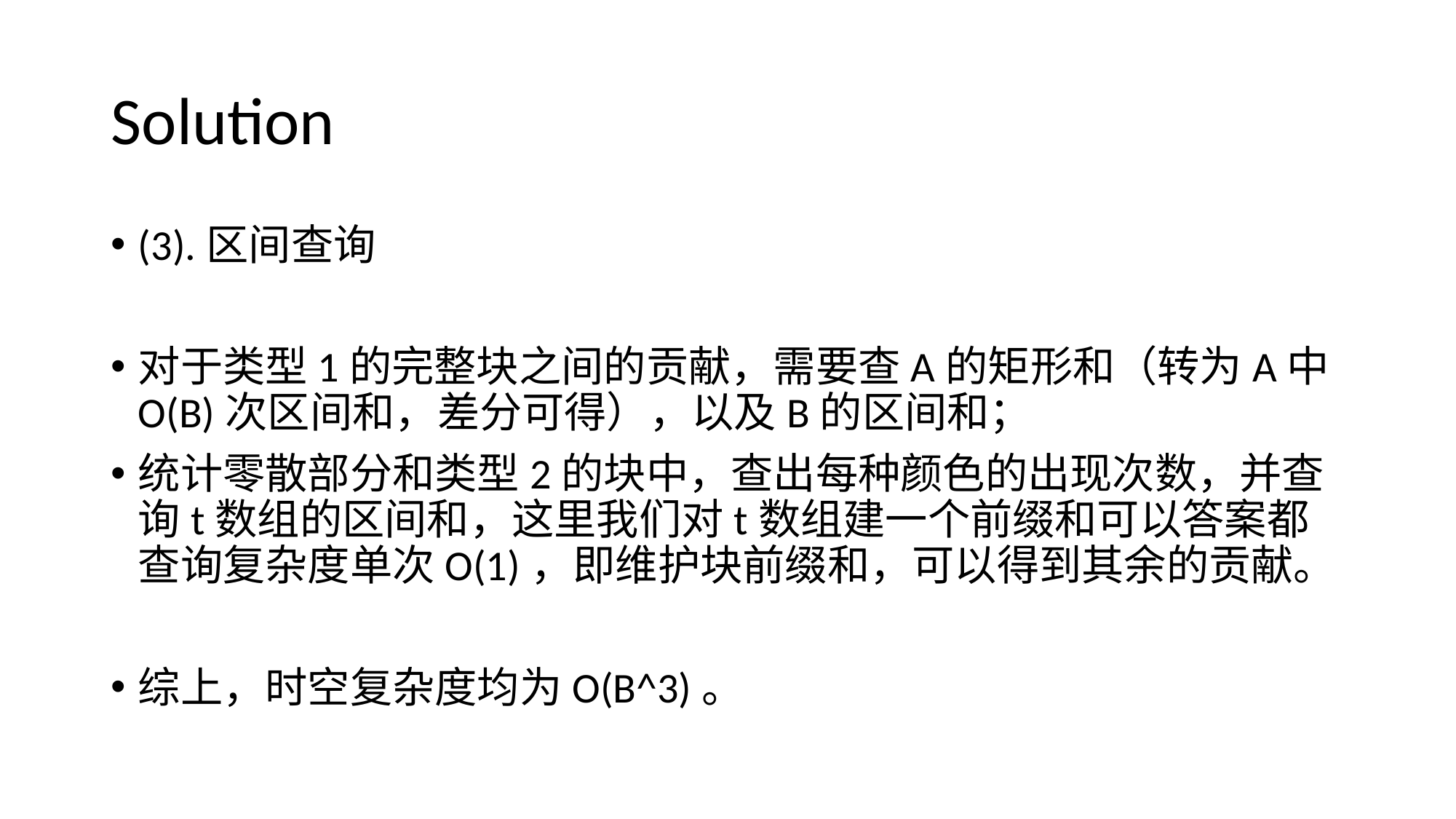

# Solution
(3).区间查询

对于类型1的完整块之间的贡献，需要查A的矩形和（转为A中O(B)次区间和，差分可得），以及B的区间和；
统计零散部分和类型2的块中，查出每种颜色的出现次数，并查询t数组的区间和，这里我们对t数组建一个前缀和可以答案都查询复杂度单次O(1)，即维护块前缀和，可以得到其余的贡献。

综上，时空复杂度均为O(B^3)。